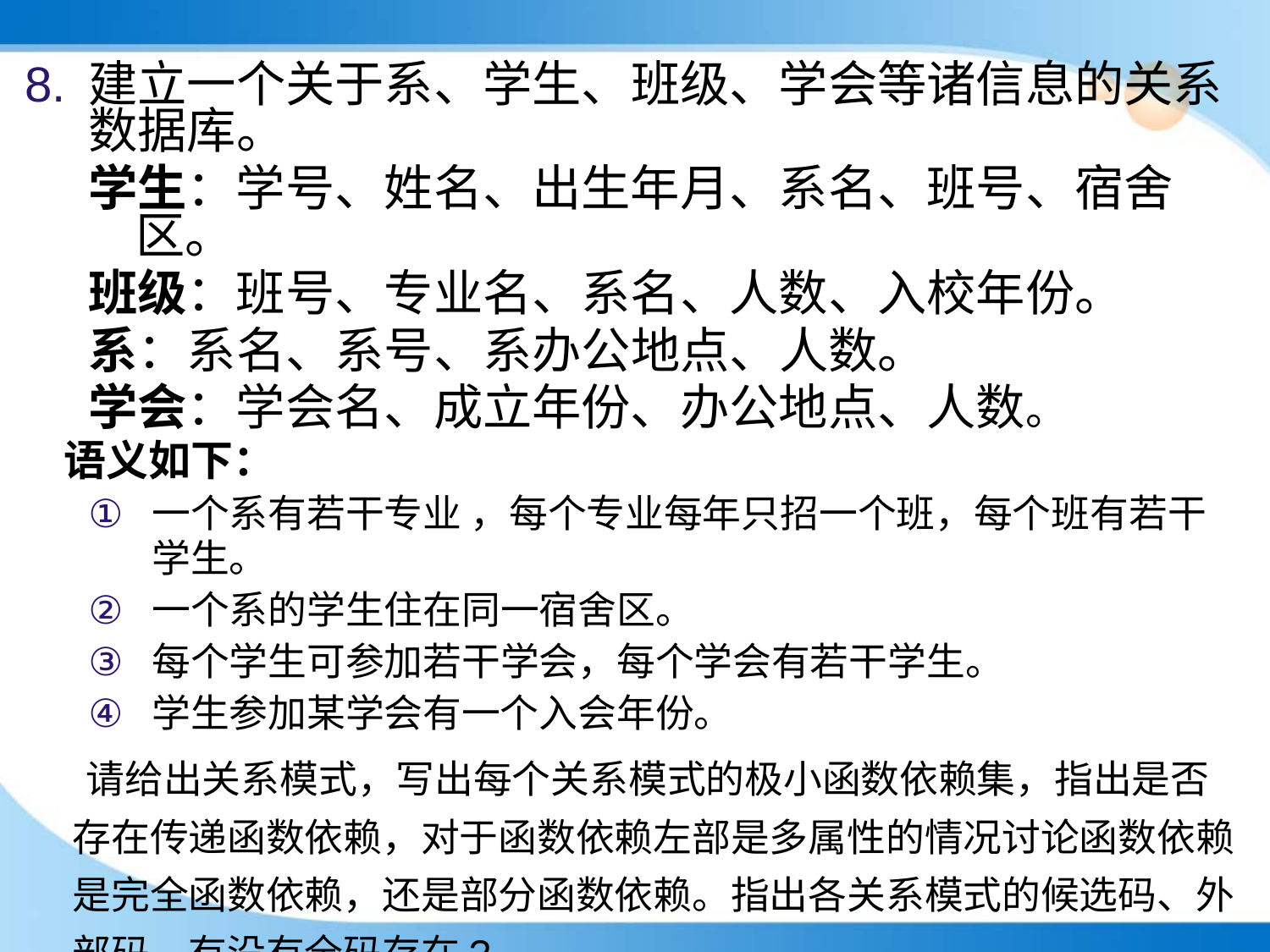

建立一个关于系、学生、班级、学会等诸信息的关系数据库。
学生：学号、姓名、出生年月、系名、班号、宿舍区。
班级：班号、专业名、系名、人数、入校年份。
系：系名、系号、系办公地点、人数。
学会：学会名、成立年份、办公地点、人数。
   语义如下：
一个系有若干专业 ，每个专业每年只招一个班，每个班有若干学生。
一个系的学生住在同一宿舍区。
每个学生可参加若干学会，每个学会有若干学生。
学生参加某学会有一个入会年份。
      请给出关系模式，写出每个关系模式的极小函数依赖集，指出是否存在传递函数依赖，对于函数依赖左部是多属性的情况讨论函数依赖是完全函数依赖，还是部分函数依赖。指出各关系模式的候选码、外部码，有没有全码存在?